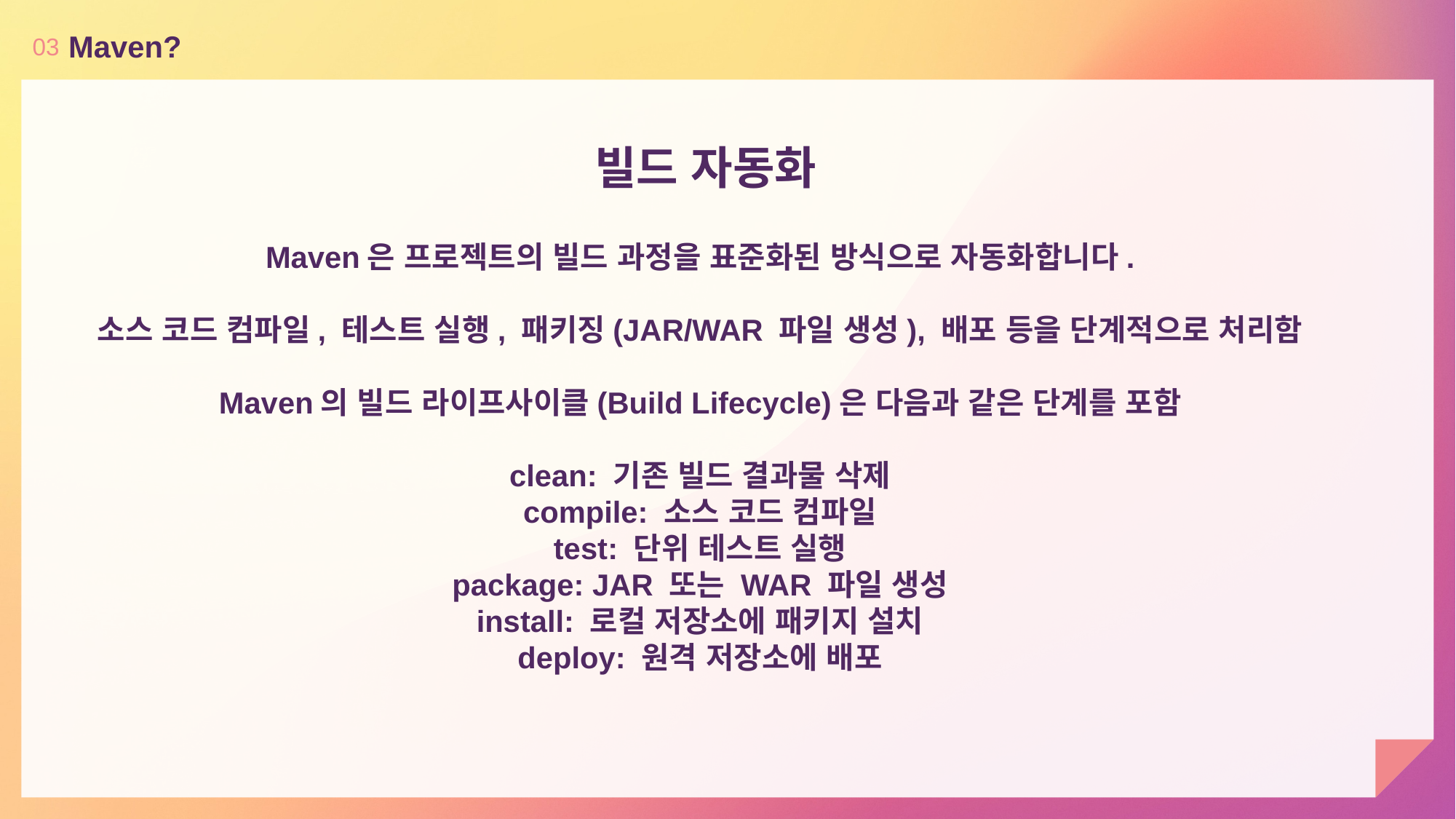

# Maven?
03
                      빌드 자동화
Maven은 프로젝트의 빌드 과정을 표준화된 방식으로 자동화합니다.

소스 코드 컴파일, 테스트 실행, 패키징(JAR/WAR 파일 생성), 배포 등을 단계적으로 처리함

Maven의 빌드 라이프사이클(Build Lifecycle)은 다음과 같은 단계를 포함

clean: 기존 빌드 결과물 삭제
compile: 소스 코드 컴파일
test: 단위 테스트 실행
package: JAR 또는 WAR 파일 생성
install: 로컬 저장소에 패키지 설치
deploy: 원격 저장소에 배포